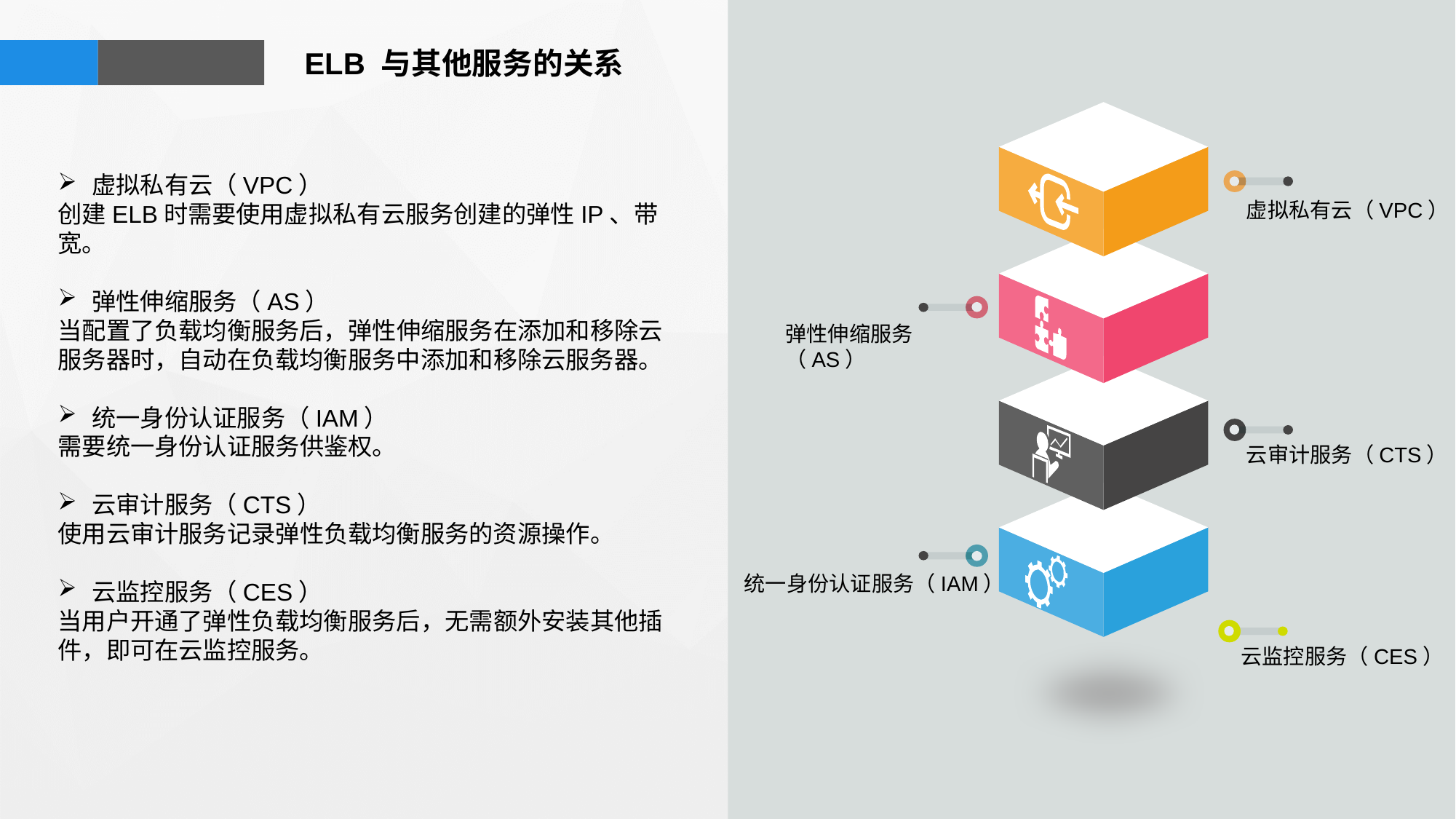

ELB 与其他服务的关系

虚拟私有云（VPC）
创建ELB时需要使用虚拟私有云服务创建的弹性IP、带宽。

弹性伸缩服务（AS）
当配置了负载均衡服务后，弹性伸缩服务在添加和移除云服务器时，自动在负载均衡服务中添加和移除云服务器。

统一身份认证服务（IAM）
需要统一身份认证服务供鉴权。

云审计服务（CTS）
使用云审计服务记录弹性负载均衡服务的资源操作。

云监控服务（CES）
当用户开通了弹性负载均衡服务后，无需额外安装其他插件，即可在云监控服务。

虚拟私有云（VPC）

弹性伸缩服务（AS）

云审计服务（CTS）

统一身份认证服务（IAM）

云监控服务（CES）